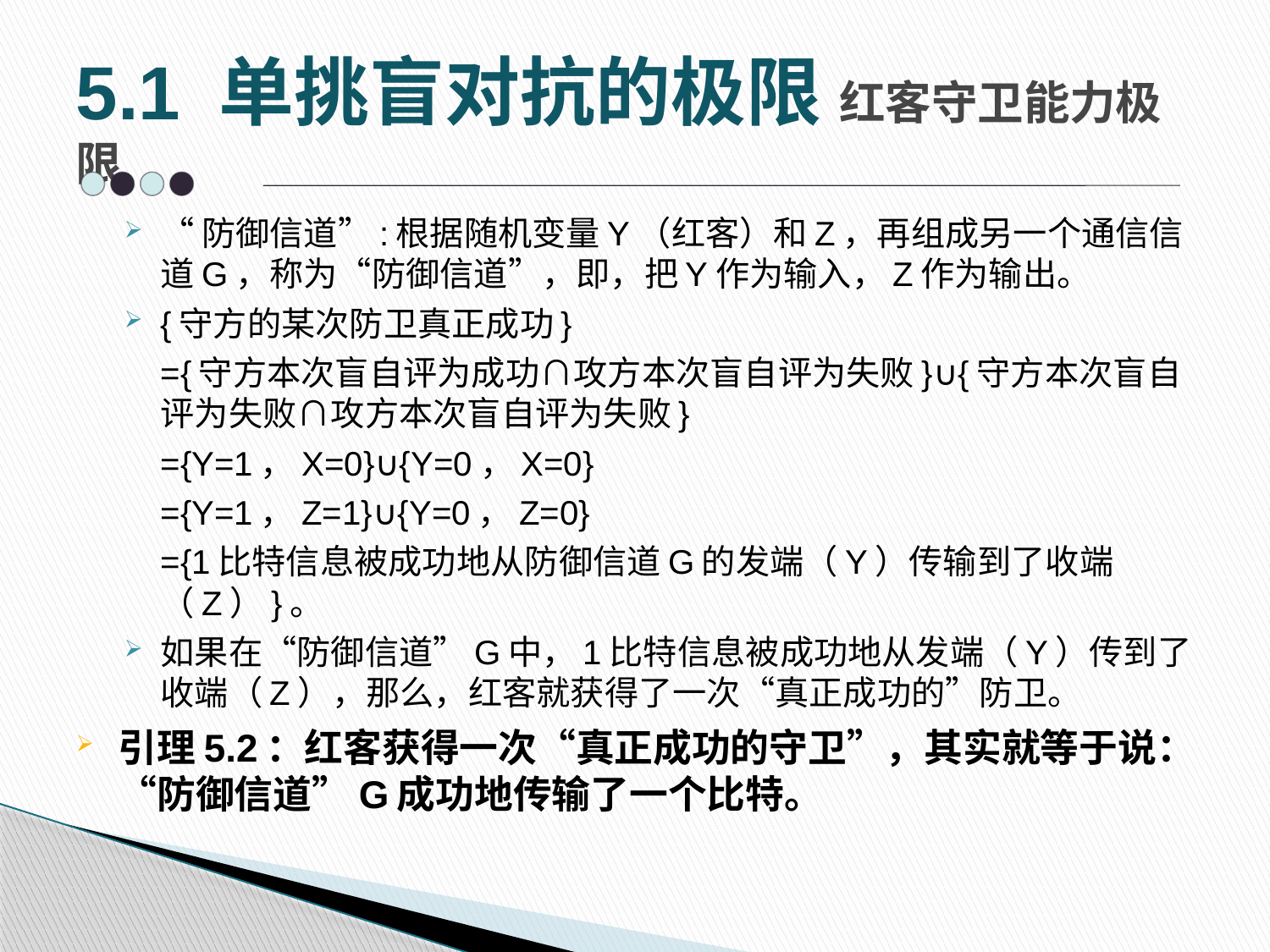

# 5.1 单挑盲对抗的极限 红客守卫能力极限

“防御信道”:根据随机变量Y（红客）和Z，再组成另一个通信信道G，称为“防御信道”，即，把Y作为输入，Z作为输出。
{守方的某次防卫真正成功}
	={守方本次盲自评为成功∩攻方本次盲自评为失败}∪{守方本次盲自评为失败∩攻方本次盲自评为失败}
	={Y=1，X=0}∪{Y=0，X=0}
	={Y=1，Z=1}∪{Y=0，Z=0}
	={1比特信息被成功地从防御信道G的发端（Y）传输到了收端（Z）}。
如果在“防御信道”G中，1比特信息被成功地从发端（Y）传到了收端（Z），那么，红客就获得了一次“真正成功的”防卫。
引理5.2：红客获得一次“真正成功的守卫”，其实就等于说：“防御信道”G成功地传输了一个比特。